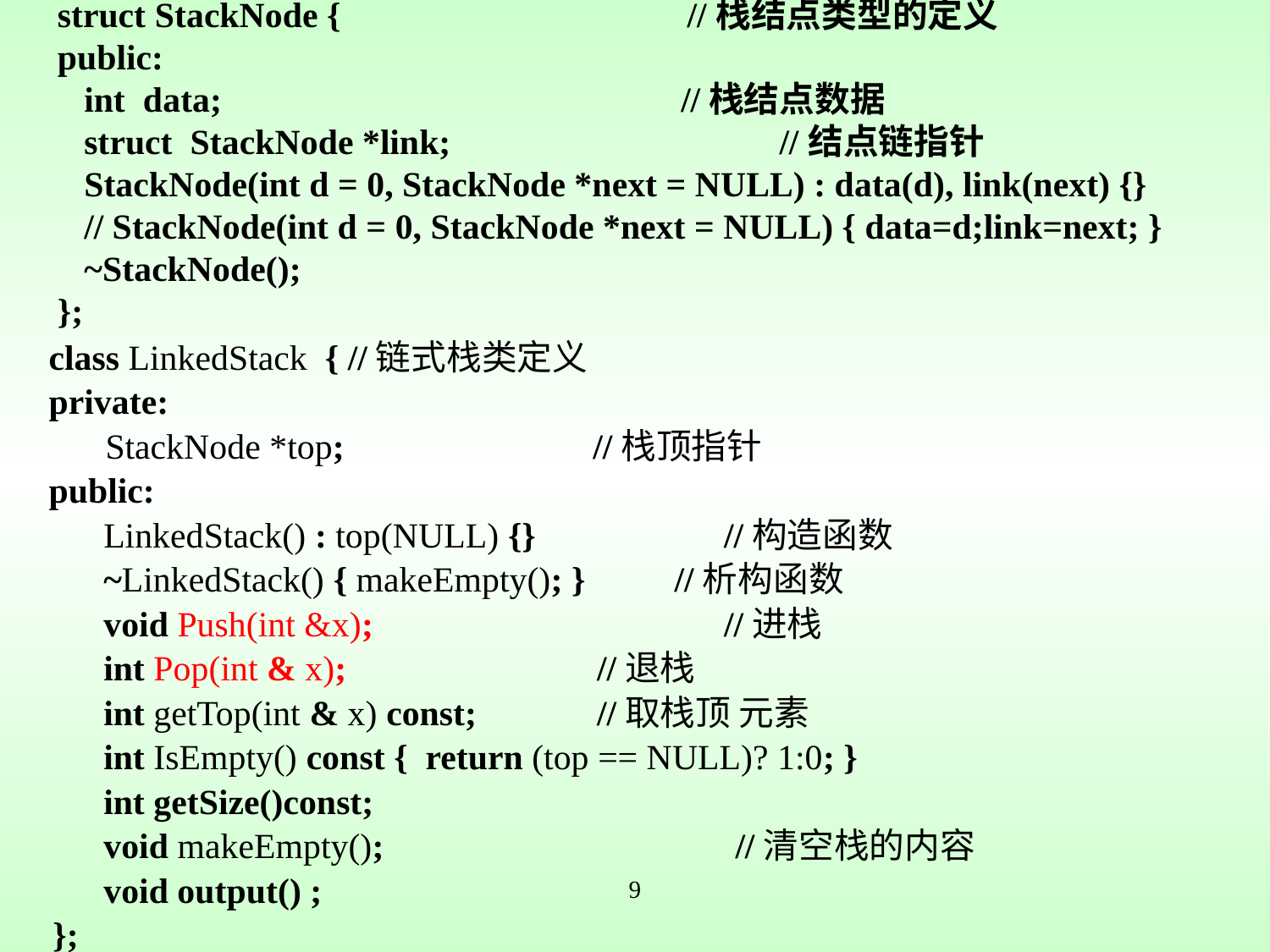

struct StackNode {                                       //栈结点类型的定义
public:
   int  data;			             //栈结点数据
   struct  StackNode *link;                                     //结点链指针
   StackNode(int d = 0, StackNode *next = NULL) : data(d), link(next) {}
   // StackNode(int d = 0, StackNode *next = NULL) { data=d;link=next; }
   ~StackNode();
};
class LinkedStack  { //链式栈类定义
private:
	 StackNode *top;		             //栈顶指针
public:
LinkedStack() : top(NULL) {}	             //构造函数
~LinkedStack() { makeEmpty(); }          //析构函数
void Push(int &x);		             //进栈
int Pop(int & x);		             //退栈
int getTop(int & x) const;	             //取栈顶 元素
int IsEmpty() const {  return (top == NULL)? 1:0; }
int getSize()const;
void makeEmpty();			//清空栈的内容
void output() ;
};
9